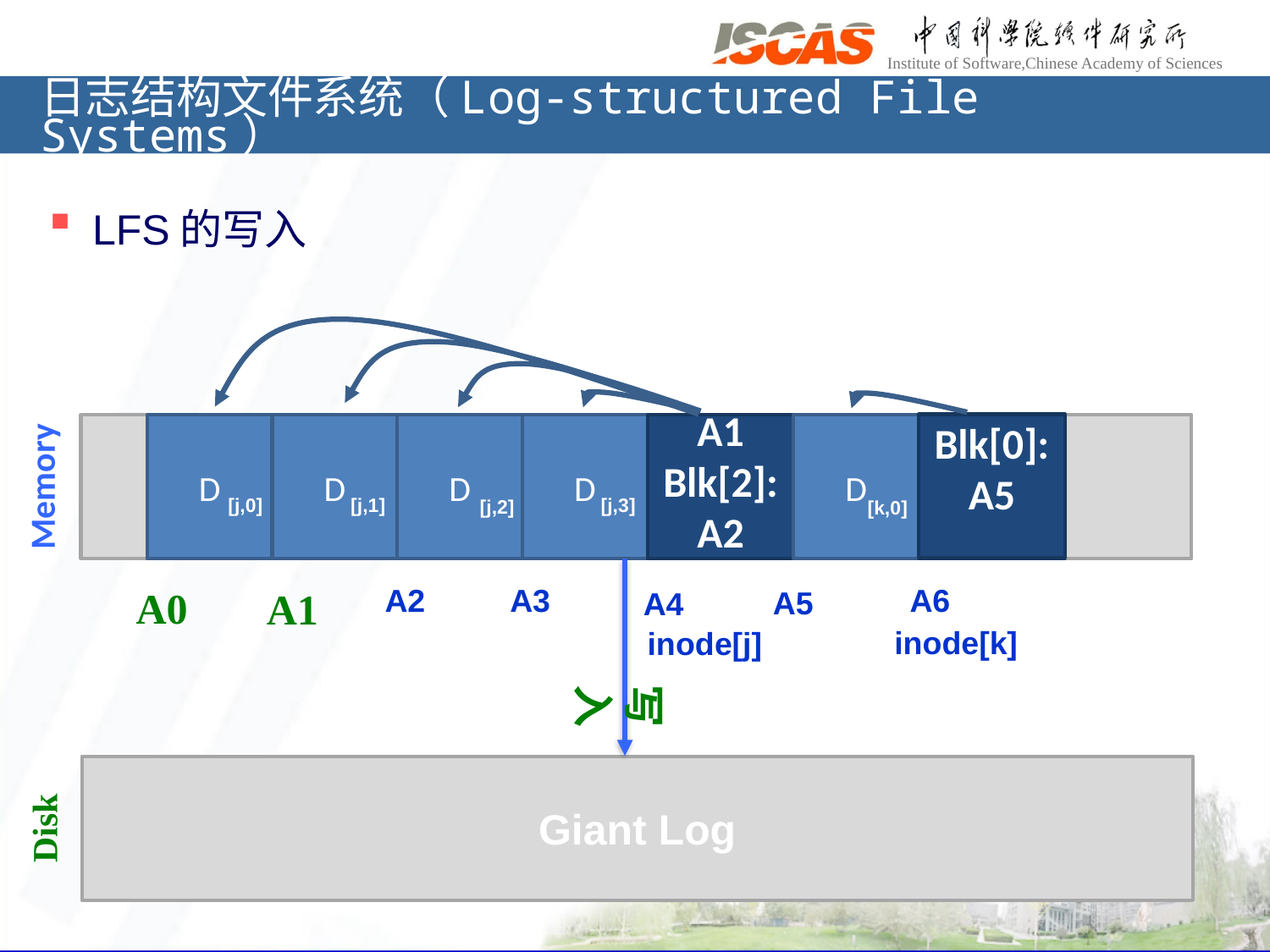

# 日志结构文件系统（Log-structured File Systems）
LFS的写入

Blk[0]:A5

D
D
D
D
Blk[0]:A0
Blk[1]:A1
Blk[2]:A2
Blk[3]:A3
D
Memory
[j,0]
[j,1]
[j,3]
[j,2]
[k,0]
A6
A2
A3
A0
A1
A5
A4
inode[k]
inode[j]
写入

Giant Log

Disk